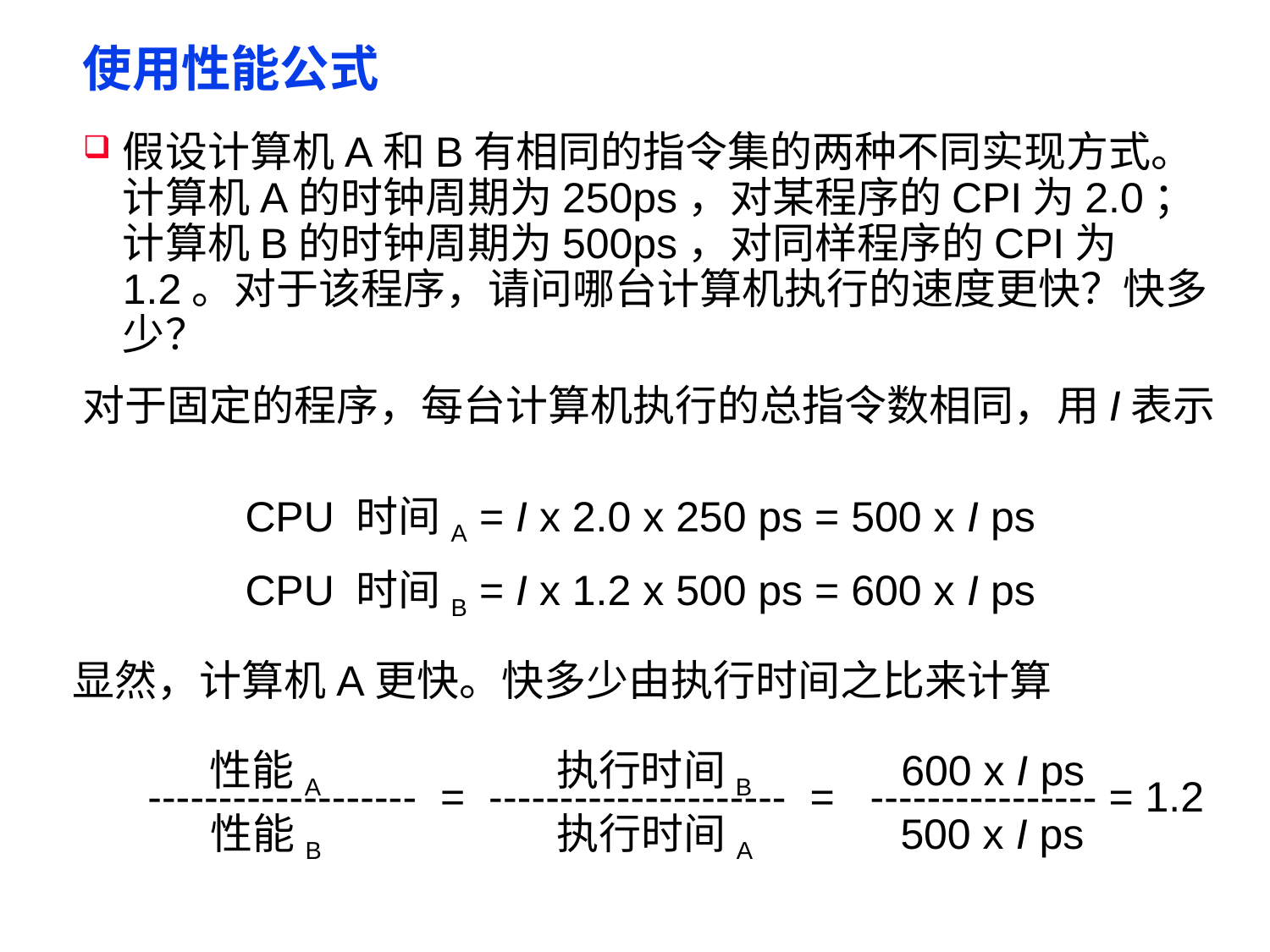

# 使用性能公式
假设计算机A和B有相同的指令集的两种不同实现方式。计算机A的时钟周期为250ps，对某程序的CPI为2.0；计算机B的时钟周期为500ps，对同样程序的CPI为1.2。对于该程序，请问哪台计算机执行的速度更快？快多少？
对于固定的程序，每台计算机执行的总指令数相同，用I表示
CPU 时间A = I x 2.0 x 250 ps = 500 x I ps
CPU 时间B = I x 1.2 x 500 ps = 600 x I ps
显然，计算机A更快。快多少由执行时间之比来计算
    性能A                   执行时间B                      600 x I ps
      -------------------  =  ---------------------  =   ---------------- = 1.2
    性能B                   执行时间A                      500 x I ps